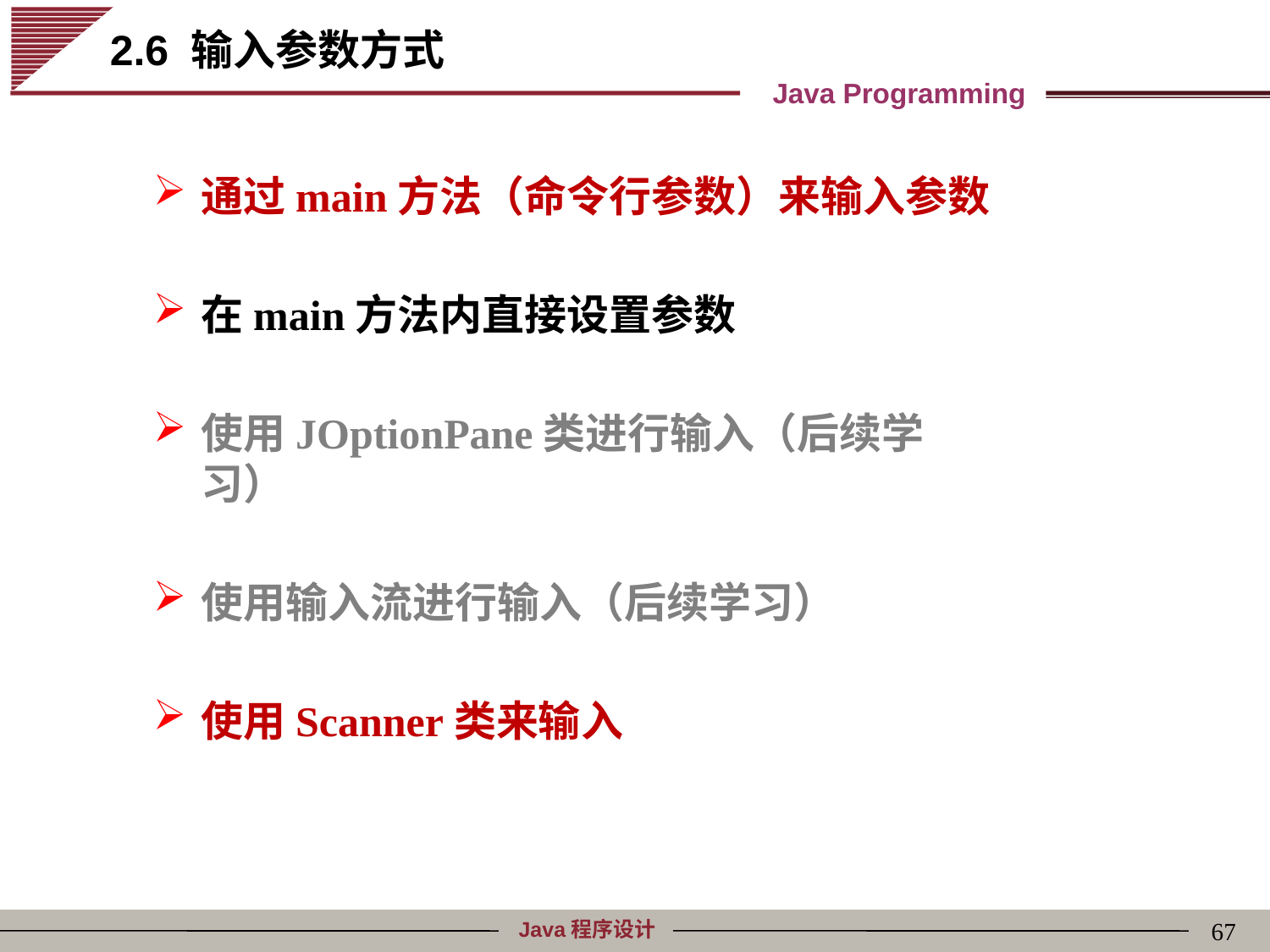

# 2.6 输入参数方式
通过main方法（命令行参数）来输入参数

在main方法内直接设置参数

使用JOptionPane类进行输入（后续学习）

使用输入流进行输入（后续学习）

使用Scanner类来输入